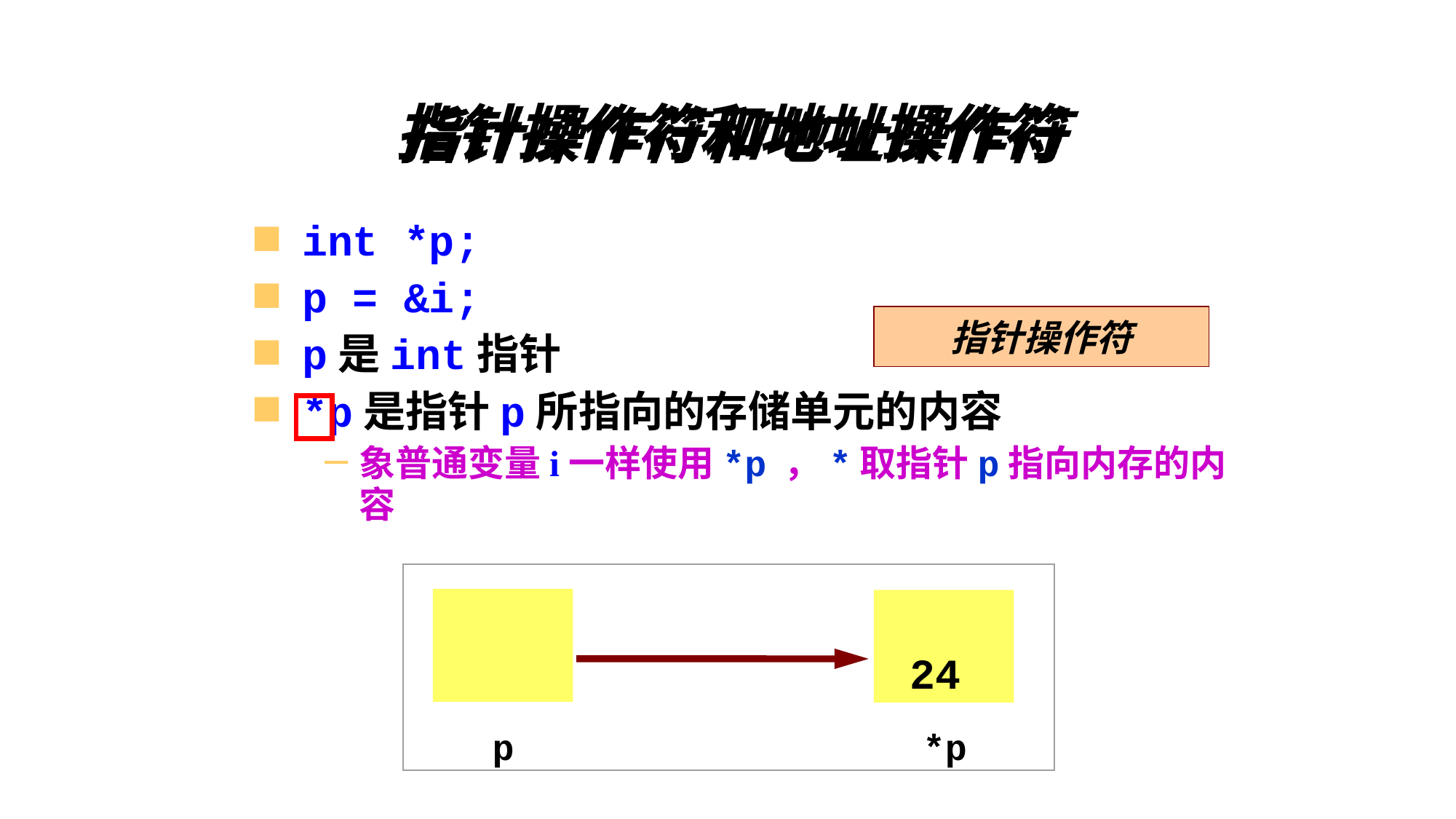

# 指针操作符和地址操作符
int *p;
p = &i;
p是int指针
*p是指针p所指向的存储单元的内容
象普通变量i一样使用*p ，*取指针p指向内存的内容
指针操作符

p

 24
*p